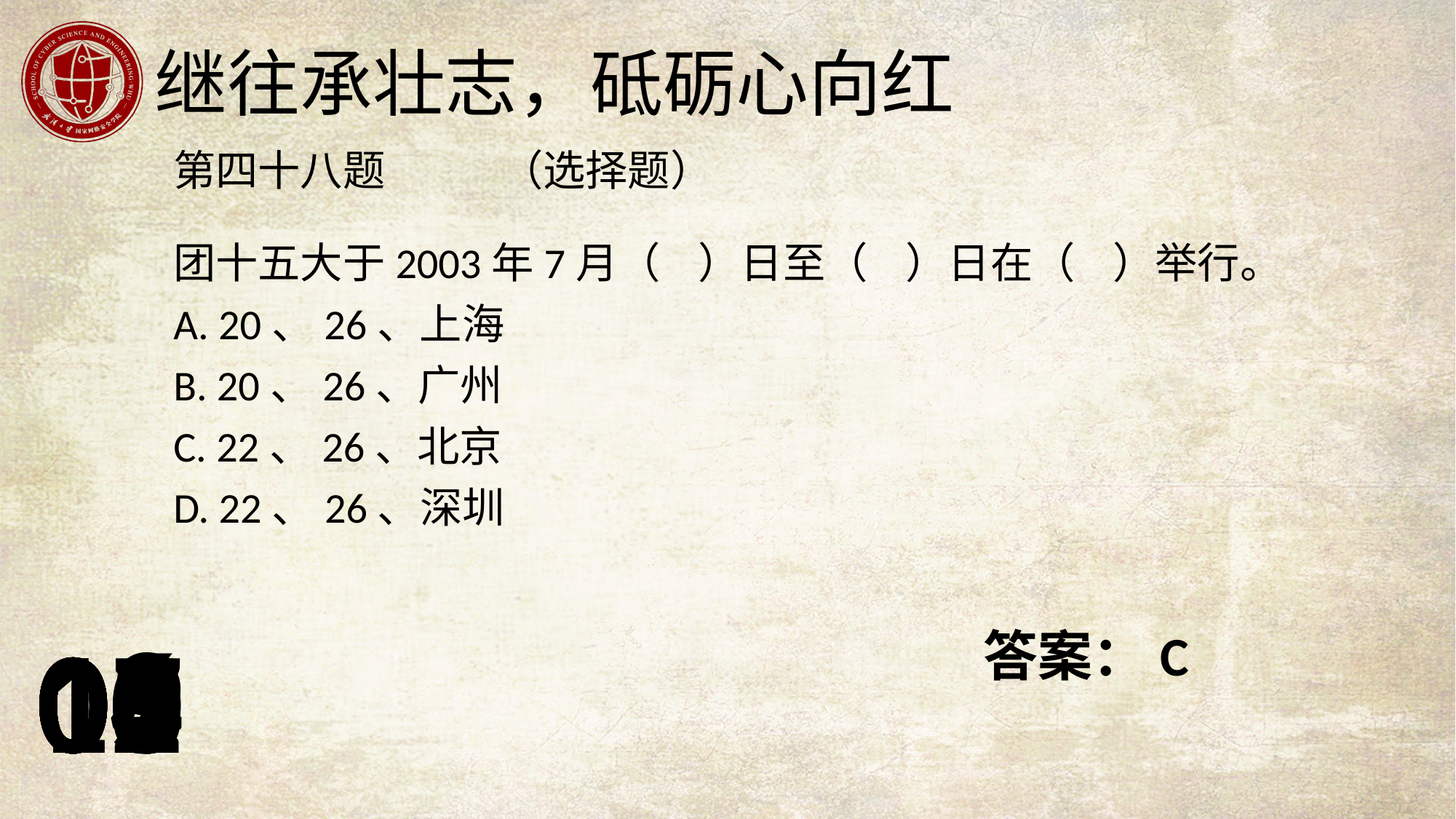

第四十八题		（选择题）
团十五大于2003年7月（    ）日至（    ）日在（    ）举行。
A. 20、26、上海
B. 20、26、广州
C. 22、26、北京
D. 22、26、深圳
答案：C